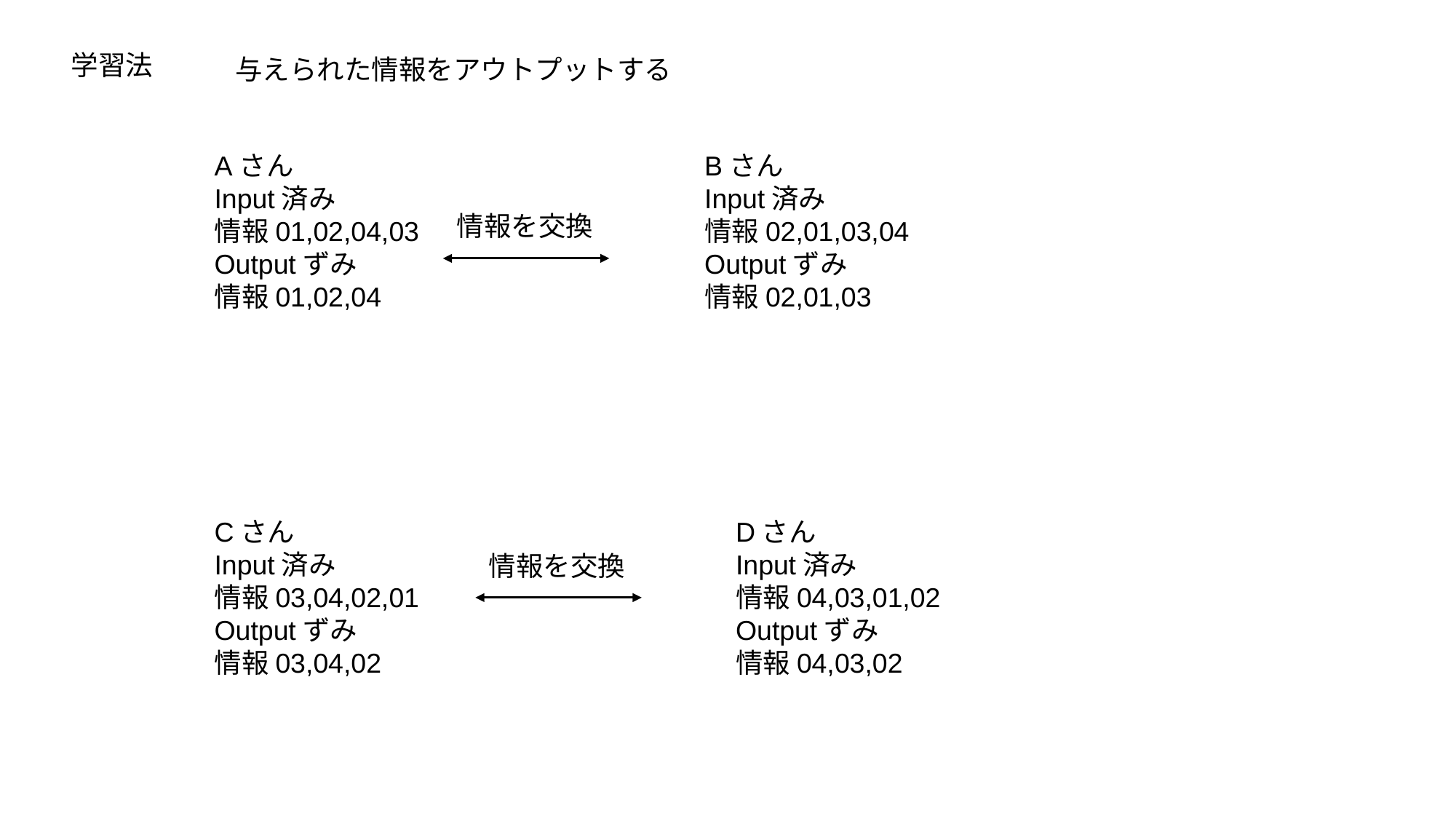

学習法
与えられた情報をアウトプットする
Aさん
Input済み
情報01,02,04,03
Outputずみ
情報01,02,04
Bさん
Input済み
情報02,01,03,04
Outputずみ
情報02,01,03
情報を交換
Cさん
Input済み
情報03,04,02,01
Outputずみ
情報03,04,02
Dさん
Input済み
情報04,03,01,02
Outputずみ
情報04,03,02
情報を交換